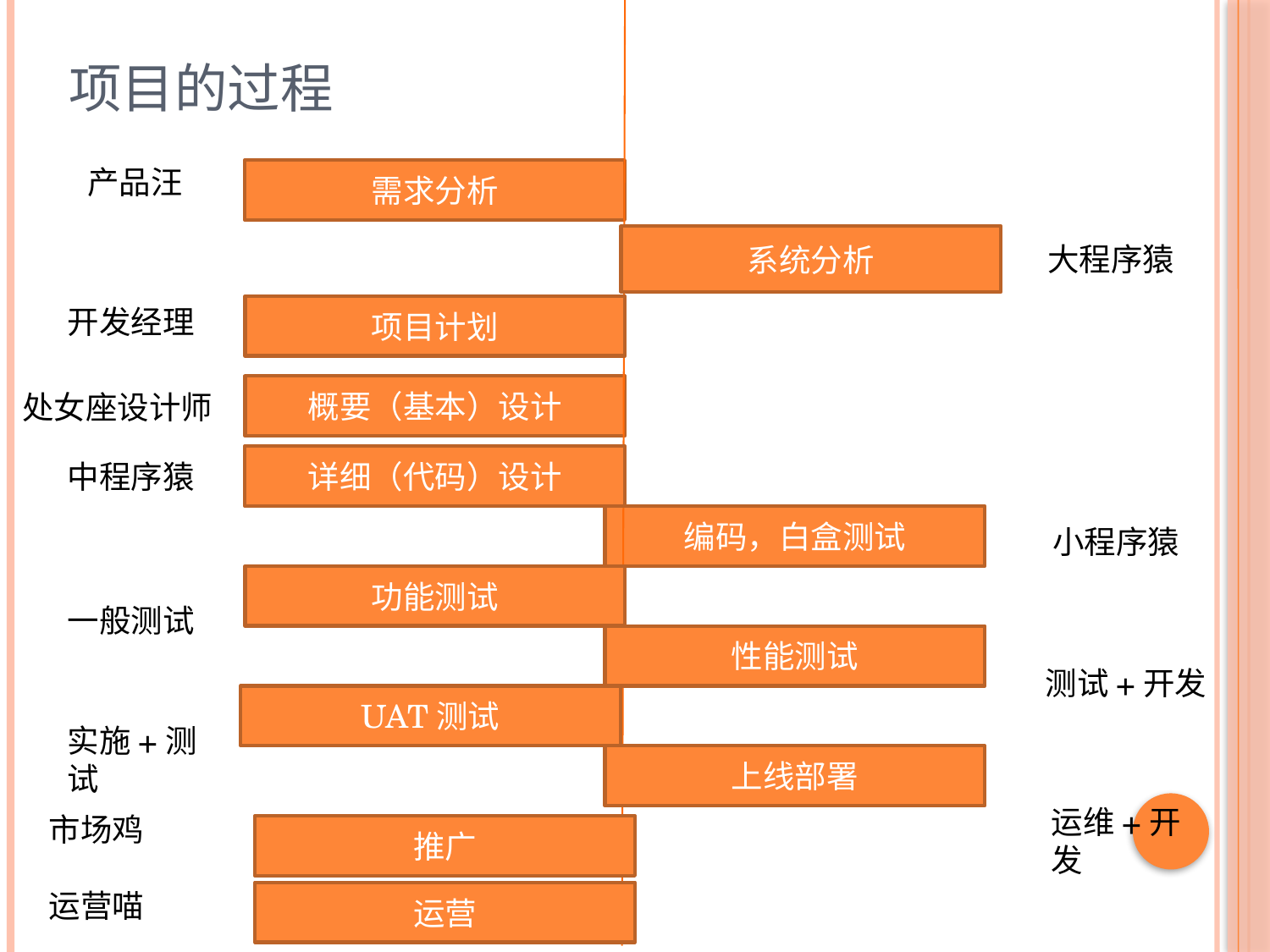

# 项目的过程
产品汪
需求分析
系统分析
大程序猿
项目计划
开发经理
概要（基本）设计
处女座设计师
详细（代码）设计
中程序猿
编码，白盒测试
小程序猿
功能测试
一般测试
性能测试
测试+开发
UAT测试
实施+测试
上线部署
运维+开发
市场鸡
推广
运营喵
运营